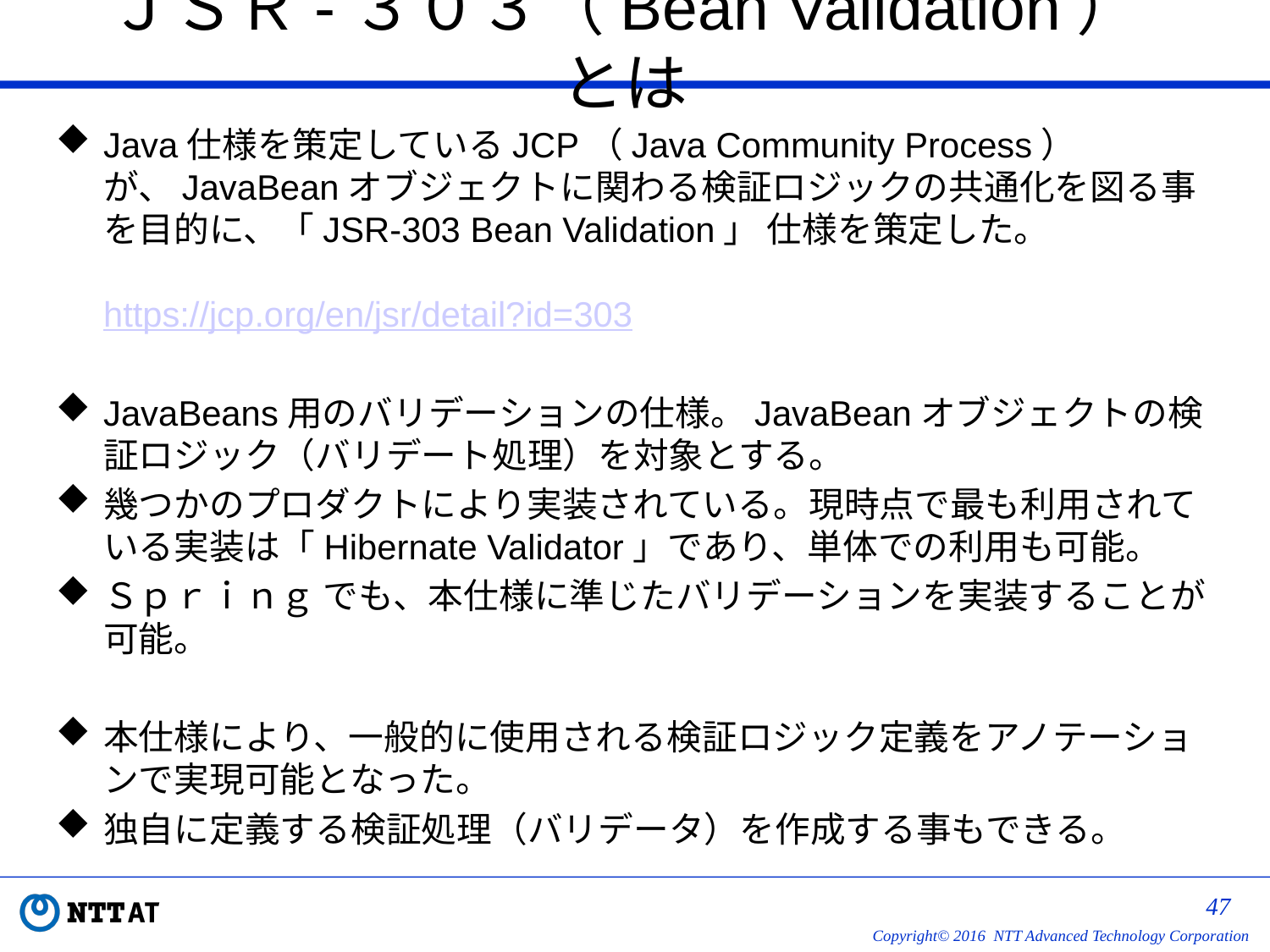

# ＪＳＲ-３０３（Bean Validation） とは
Java仕様を策定しているJCP（Java Community Process）が、JavaBeanオブジェクトに関わる検証ロジックの共通化を図る事を目的に、「JSR-303 Bean Validation」 仕様を策定した。
https://jcp.org/en/jsr/detail?id=303

JavaBeans用のバリデーションの仕様。JavaBeanオブジェクトの検証ロジック（バリデート処理）を対象とする。
幾つかのプロダクトにより実装されている。現時点で最も利用されている実装は「Hibernate Validator」であり、単体での利用も可能。
Ｓｐｒｉｎｇ でも、本仕様に準じたバリデーションを実装することが可能。

本仕様により、一般的に使用される検証ロジック定義をアノテーションで実現可能となった。
独自に定義する検証処理（バリデータ）を作成する事もできる。

47